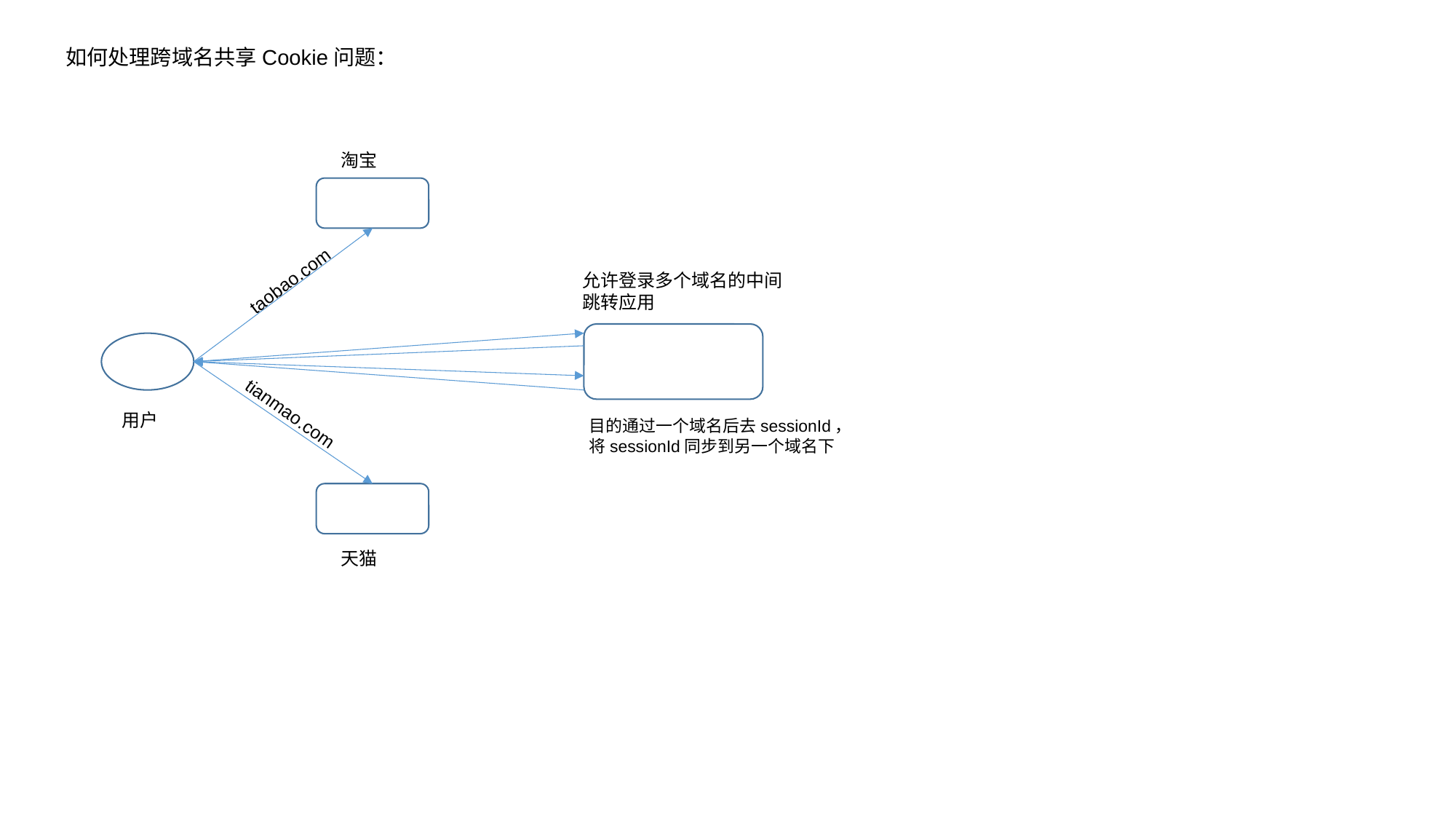

如何处理跨域名共享Cookie问题：
淘宝

允许登录多个域名的中间
跳转应用
taobao.com

tianmao.com
用户
目的通过一个域名后去sessionId，
将sessionId同步到另一个域名下

天猫